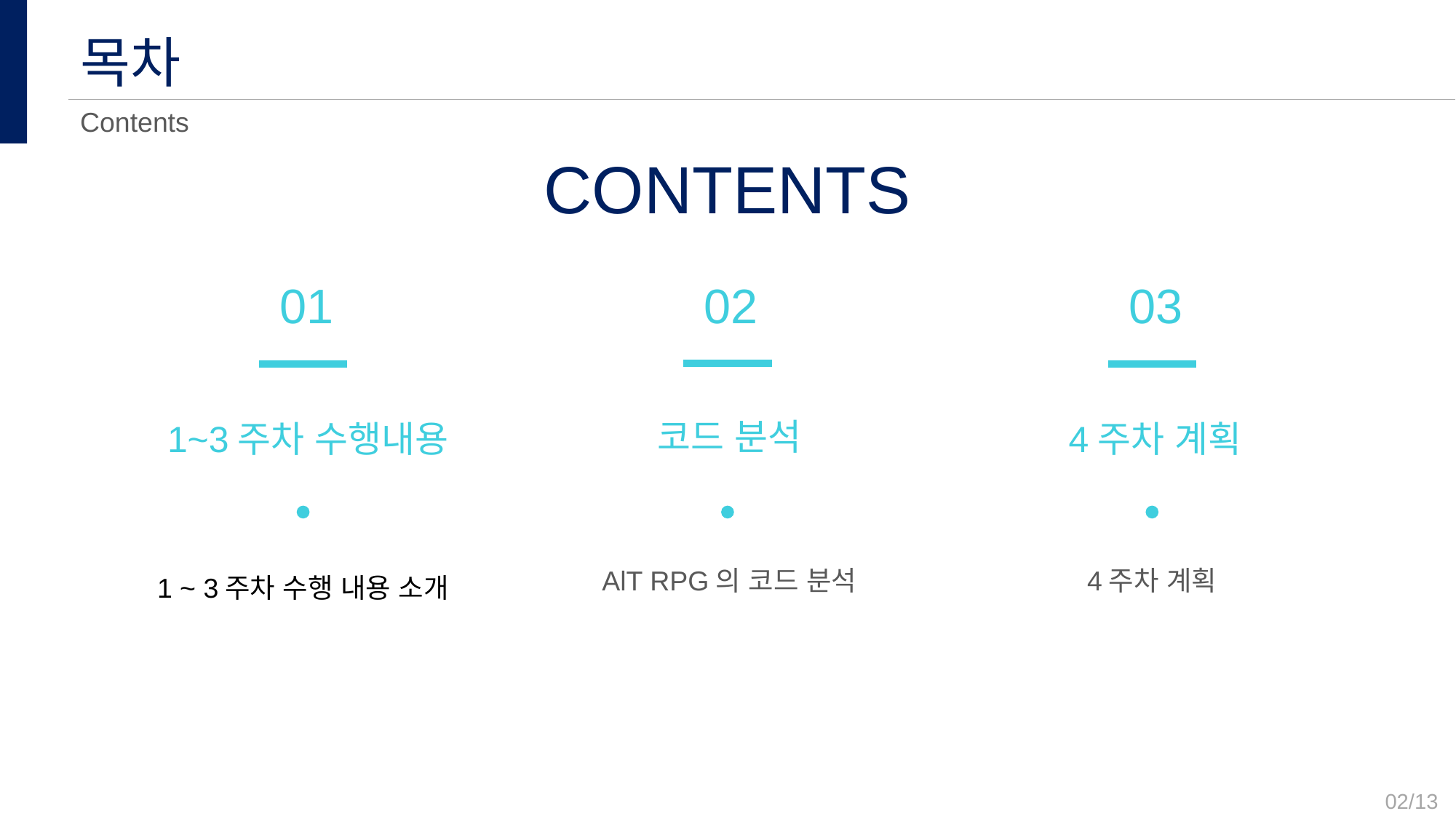

목차
Contents
CONTENTS
01
02
03
코드 분석
1~3주차 수행내용
4주차 계획

AlT RPG의 코드 분석
4주차 계획
1 ~ 3주차 수행 내용 소개
02/13